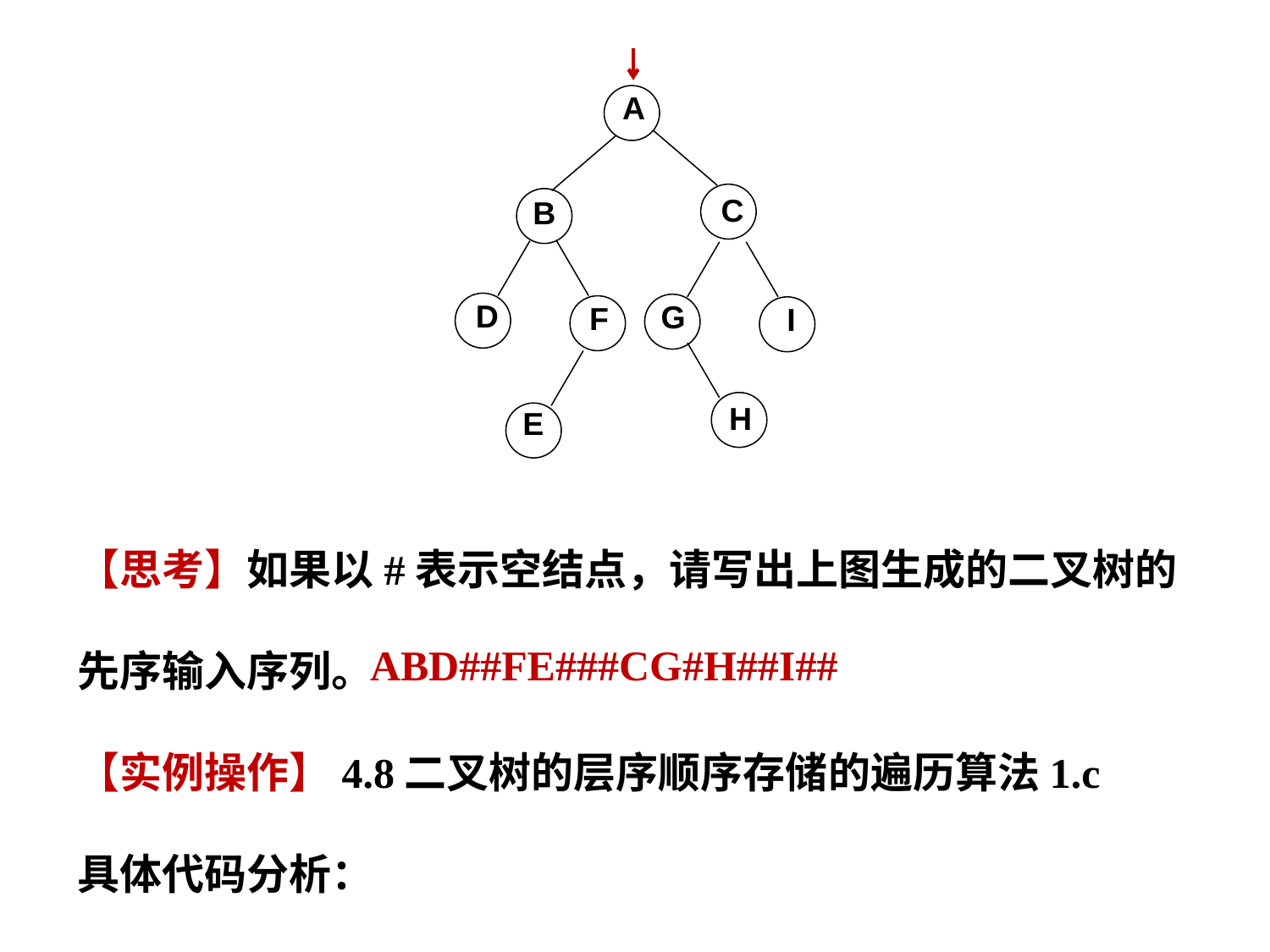

A

C
B

D
G
F
I

H
E
【思考】如果以#表示空结点，请写出上图生成的二叉树的先序输入序列。
【实例操作】4.8二叉树的层序顺序存储的遍历算法1.c
具体代码分析：
ABD##FE###CG#H##I##